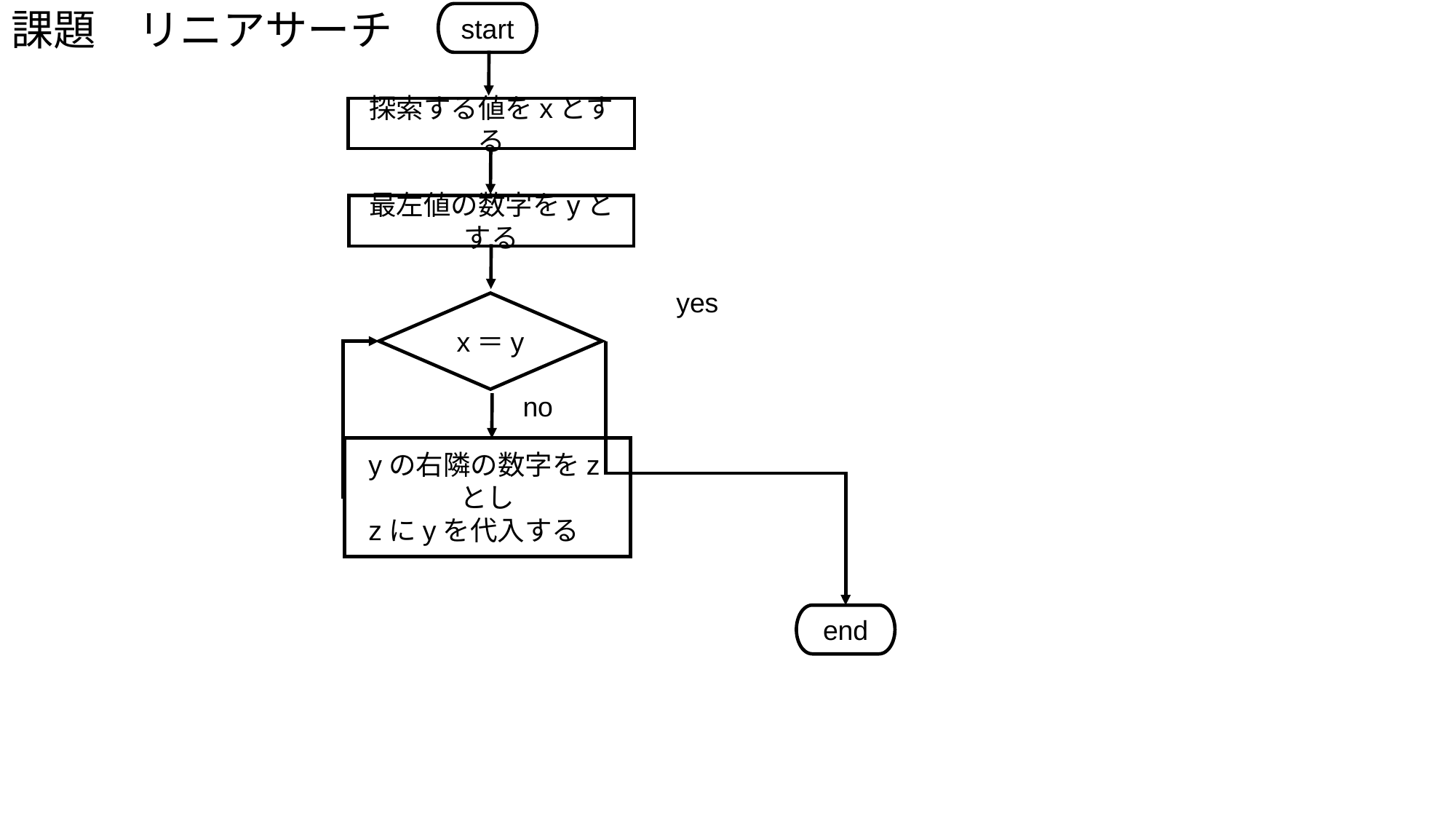

課題　リニアサーチ
start
探索する値をxとする
最左値の数字をyとする
yes
x＝y
no
yの右隣の数字をzとし
zにyを代入する
end